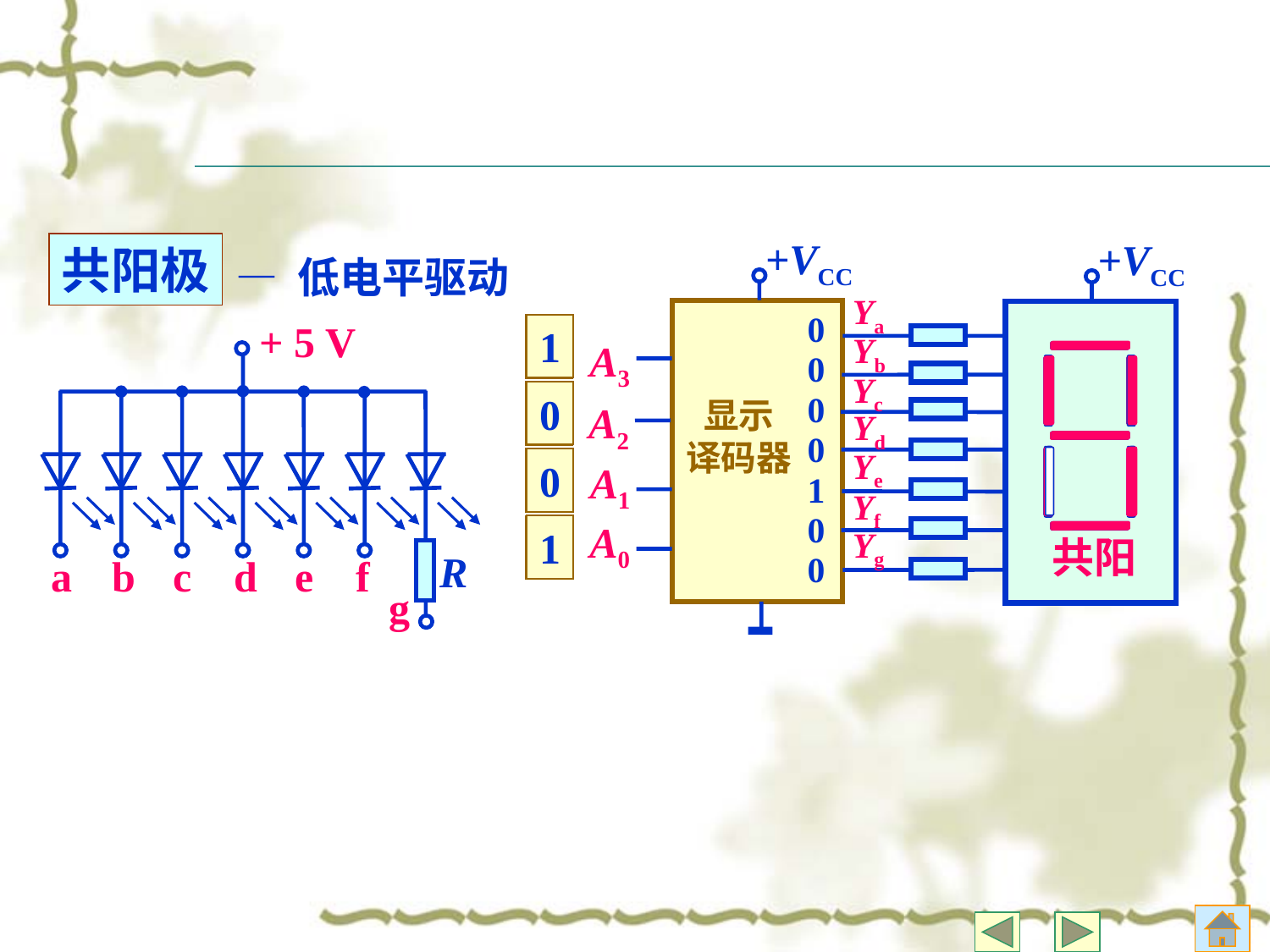

+VCC
+VCC

Ya

Yb

A3

Yc

显示
译码器
A2
Yd

Ye

A1
Yf

A0
Yg

共阳

共阳极
— 低电平驱动
0
0
0
1
1
1
1
0
0
0
0
0
0
0
0
0
0
0
1
0
0
0
0
0
0
0
0
1
1
0
0
1
1
1
1
0
0
1
0
0
1
0
0
0
0
0
1
1
0
1
0
0
1
1
0
0
0
1
0
0
1
0
0
0
1
0
0
0
0
0
+ 5 V

a

b

c

d

e

f

R

g

0
1
1
1
1
0
0
0
1
0
0
1
0
0
0
0
0
0
0
1
0
0
1
0
0
0
1
1
0
1
0
0
0
1
0
1
0
1
1
0